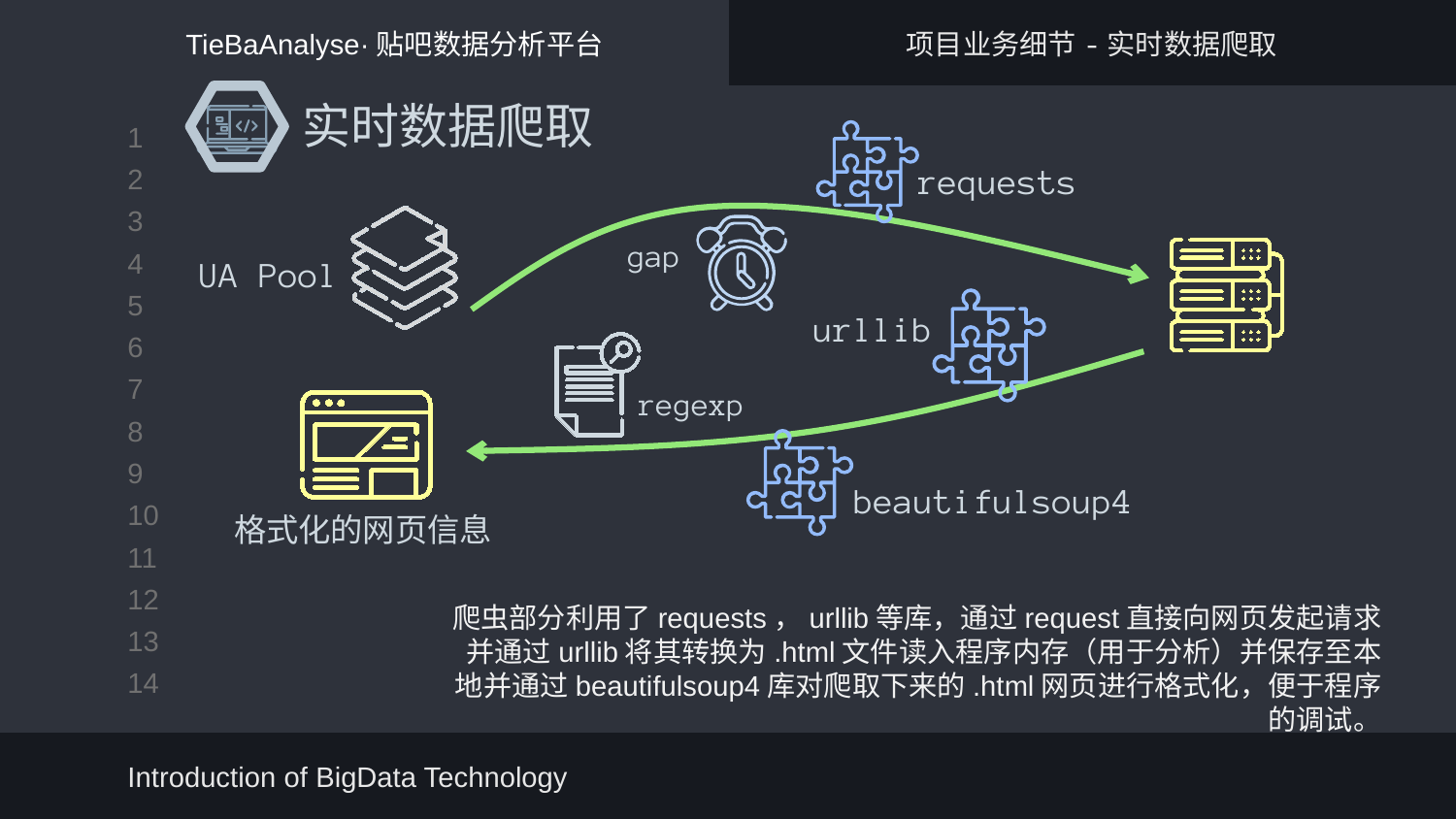

TieBaAnalyse·贴吧数据分析平台
项目业务细节-实时数据爬取

实时数据爬取

requests

UA Pool

gap

urllib

regexp

格式化的网页信息

beautifulsoup4
爬虫部分利用了requests，urllib等库，通过request直接向网页发起请求并通过urllib将其转换为.html文件读入程序内存（用于分析）并保存至本地并通过beautifulsoup4库对爬取下来的.html网页进行格式化，便于程序的调试。

Introduction of BigData Technology